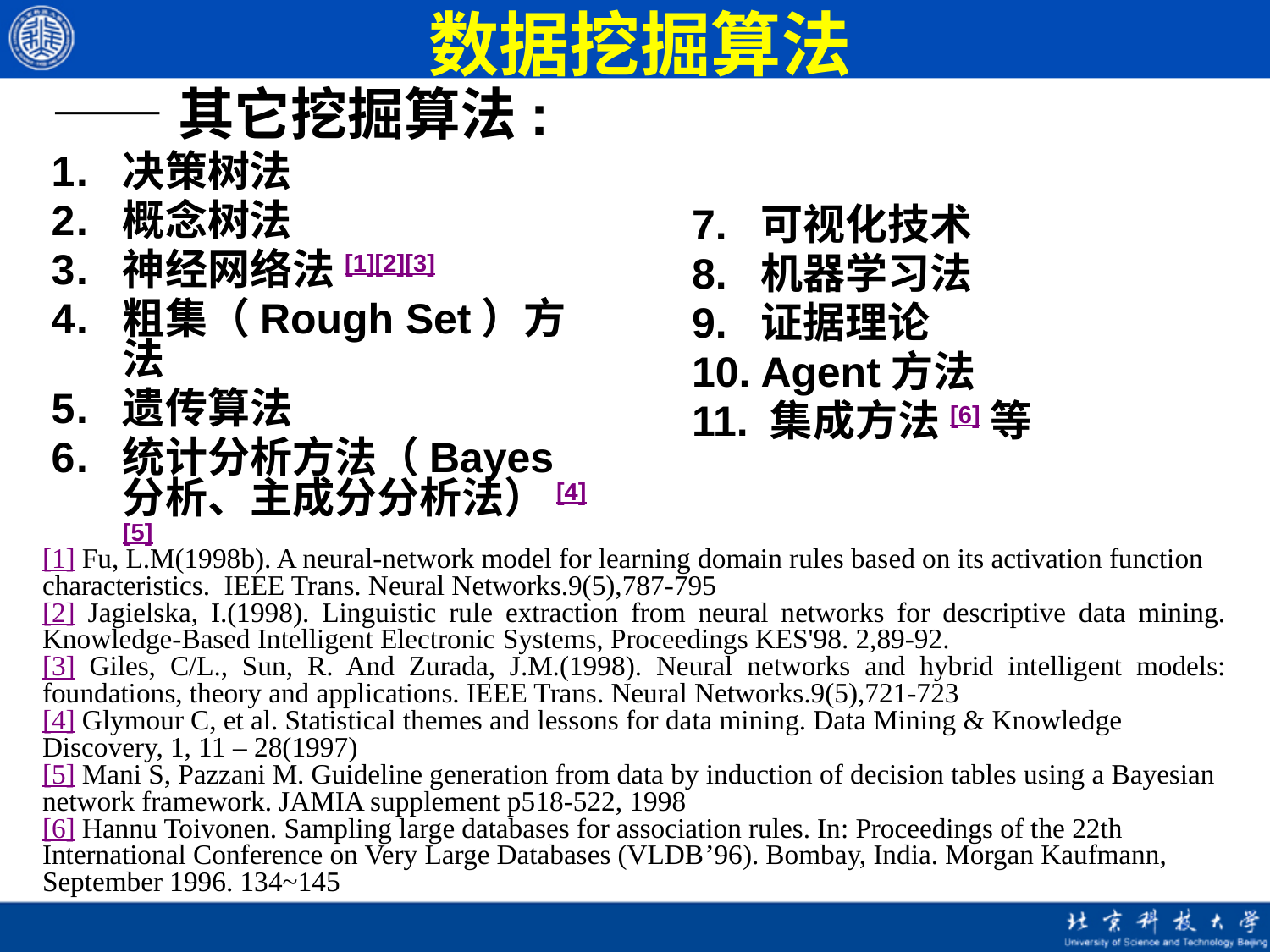

# 数据挖掘算法
——其它挖掘算法:
决策树法
概念树法
神经网络法[1][2][3]
粗集（Rough Set）方法
遗传算法
统计分析方法（Bayes分析、主成分分析法）[4][5]

7.  可视化技术
8.  机器学习法
9.  证据理论
10. Agent方法
11. 集成方法[6]等

[1] Fu, L.M(1998b). A neural-network model for learning domain rules based on its activation function characteristics.  IEEE Trans. Neural Networks.9(5),787-795
[2] Jagielska, I.(1998). Linguistic rule extraction from neural networks for descriptive data mining. Knowledge-Based Intelligent Electronic Systems, Proceedings KES'98. 2,89-92.
[3] Giles, C/L., Sun, R. And Zurada, J.M.(1998). Neural networks and hybrid intelligent models: foundations, theory and applications. IEEE Trans. Neural Networks.9(5),721-723
[4] Glymour C, et al. Statistical themes and lessons for data mining. Data Mining & Knowledge Discovery, 1, 11 – 28(1997)
[5] Mani S, Pazzani M. Guideline generation from data by induction of decision tables using a Bayesian network framework. JAMIA supplement p518-522, 1998
[6] Hannu Toivonen. Sampling large databases for association rules. In: Proceedings of the 22th International Conference on Very Large Databases (VLDB’96). Bombay, India. Morgan Kaufmann, September 1996. 134~145